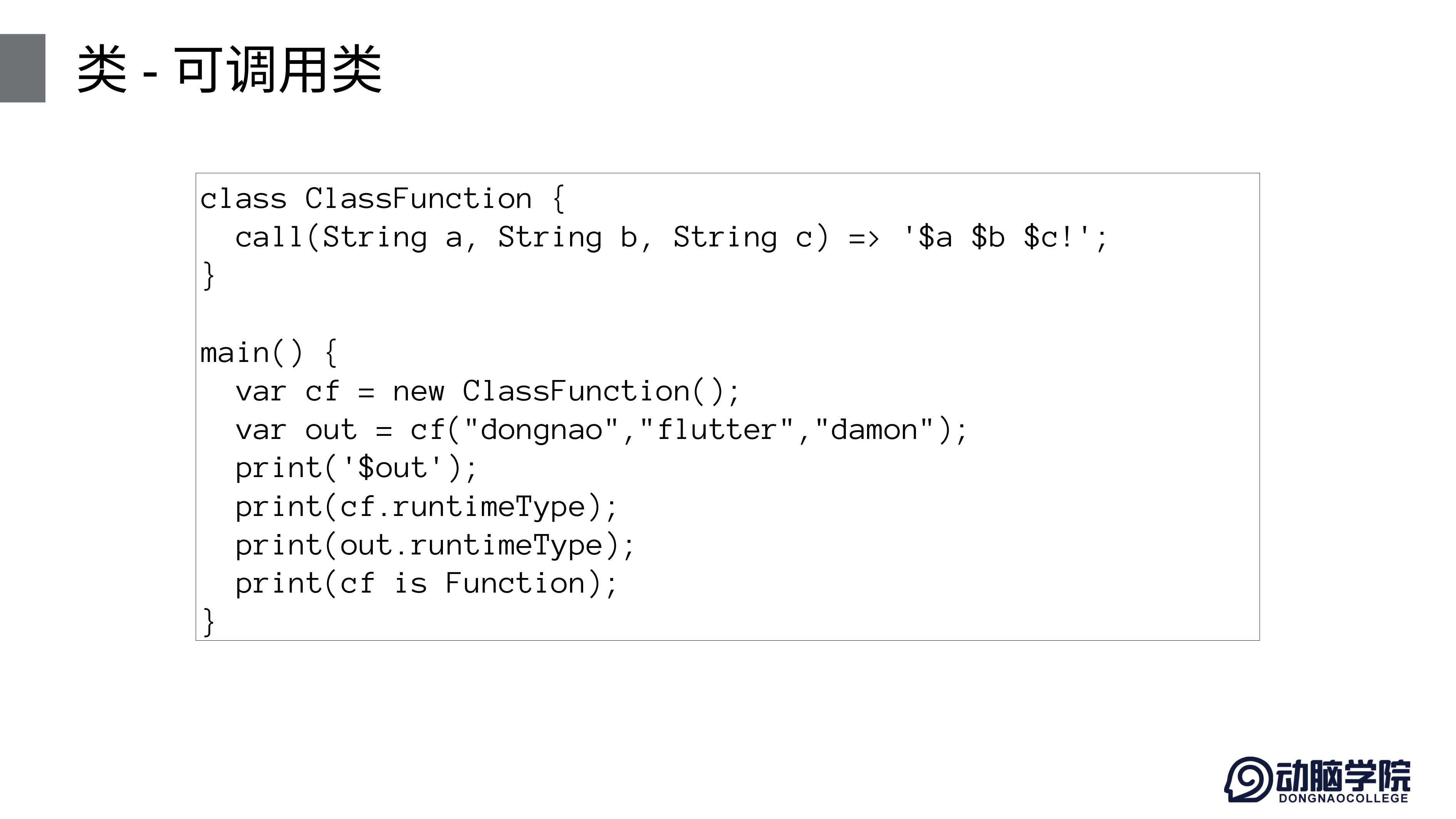

# 类-可调用类
class ClassFunction {
  call(String a, String b, String c) => '$a $b $c!';
}

main() {
  var cf = new ClassFunction();
  var out = cf("dongnao","flutter","damon");
  print('$out');
  print(cf.runtimeType);
  print(out.runtimeType);
  print(cf is Function);
}